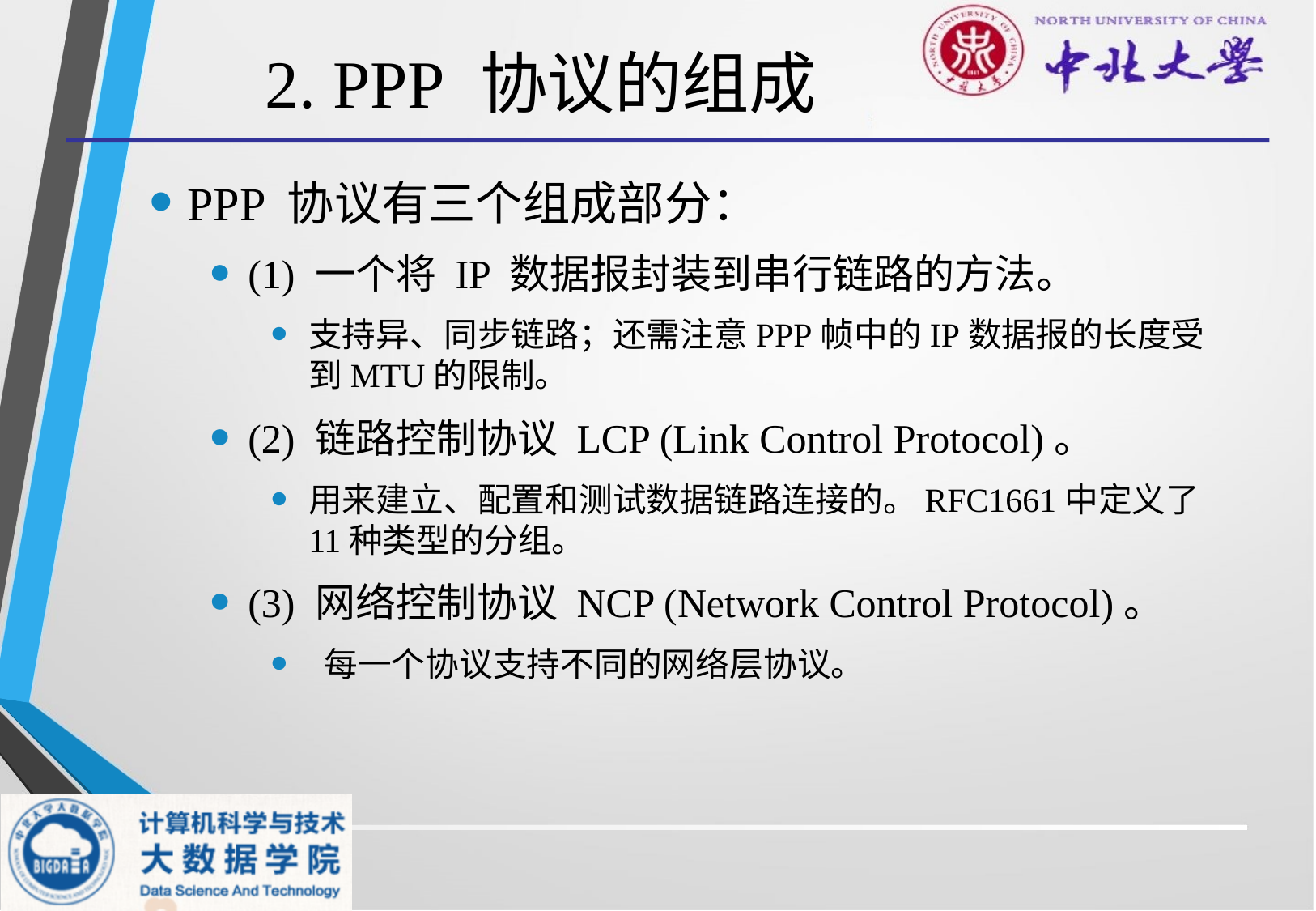

# 2. PPP 协议的组成
PPP 协议有三个组成部分：
(1) 一个将 IP 数据报封装到串行链路的方法。
支持异、同步链路；还需注意PPP帧中的IP数据报的长度受到MTU的限制。
(2) 链路控制协议 LCP (Link Control Protocol)。
用来建立、配置和测试数据链路连接的。RFC1661中定义了11种类型的分组。
(3) 网络控制协议 NCP (Network Control Protocol)。
 每一个协议支持不同的网络层协议。
9